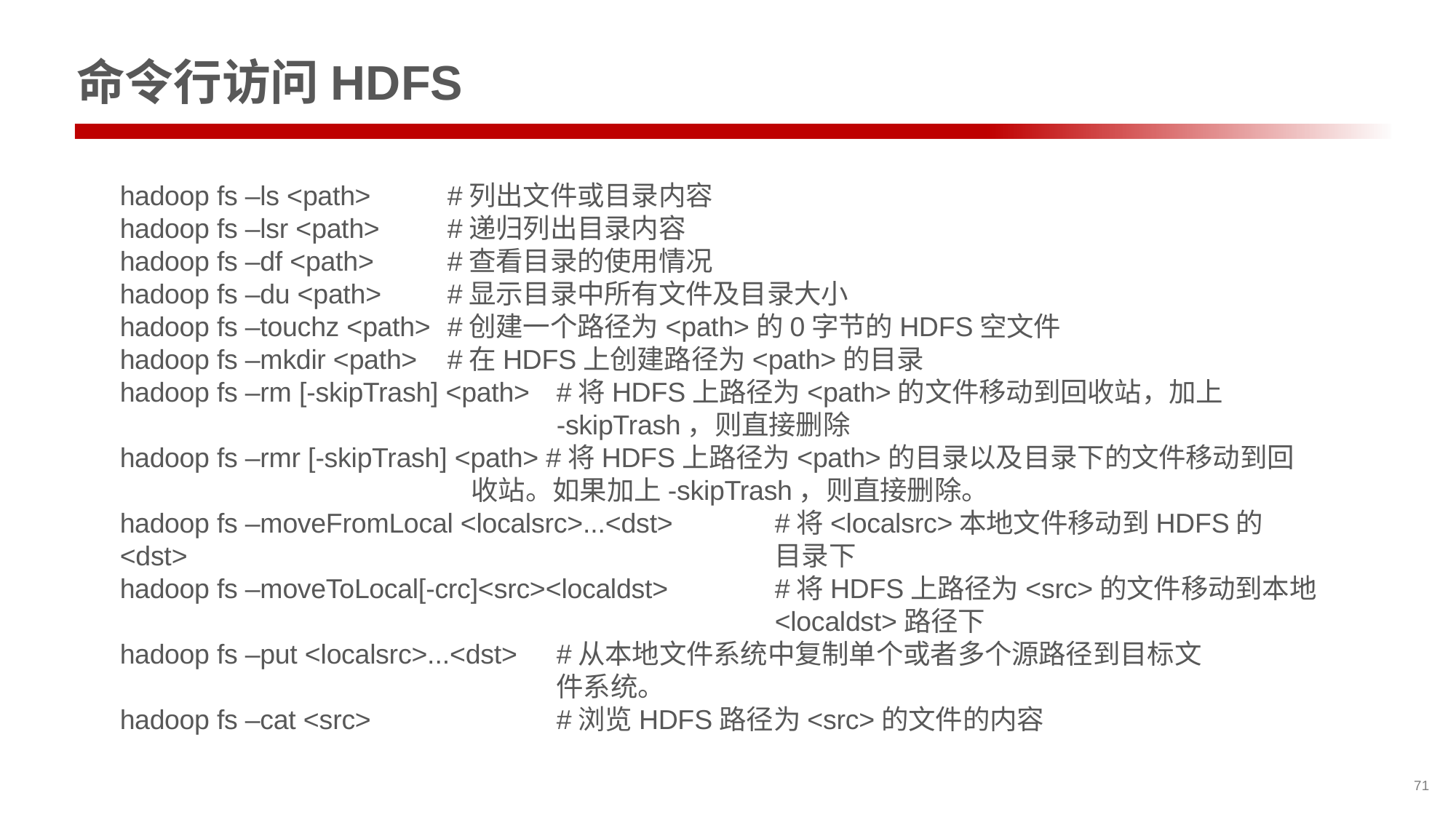

# 命令行访问HDFS

hadoop fs –ls <path>      	#列出文件或目录内容
hadoop fs –lsr <path>     	#递归列出目录内容
hadoop fs –df <path>     	#查看目录的使用情况
hadoop fs –du <path>      	#显示目录中所有文件及目录大小
hadoop fs –touchz <path>  	#创建一个路径为<path>的0字节的HDFS空文件
hadoop fs –mkdir <path>   	#在HDFS上创建路径为<path>的目录
hadoop fs –rm [-skipTrash] <path> 	#将HDFS上路径为<path>的文件移动到回收站，加上           					-skipTrash，则直接删除
hadoop fs –rmr [-skipTrash] <path> #将HDFS上路径为<path>的目录以及目录下的文件移动到回				    收站。如果加上-skipTrash，则直接删除。
hadoop fs –moveFromLocal <localsrc>...<dst> 	#将<localsrc>本地文件移动到HDFS的<dst>						目录下
hadoop fs –moveToLocal[-crc]<src><localdst>	#将HDFS上路径为<src>的文件移动到本地							<localdst>路径下
hadoop fs –put <localsrc>...<dst> 	#从本地文件系统中复制单个或者多个源路径到目标文						件系统。
hadoop fs –cat <src>             	#浏览HDFS路径为<src>的文件的内容
71